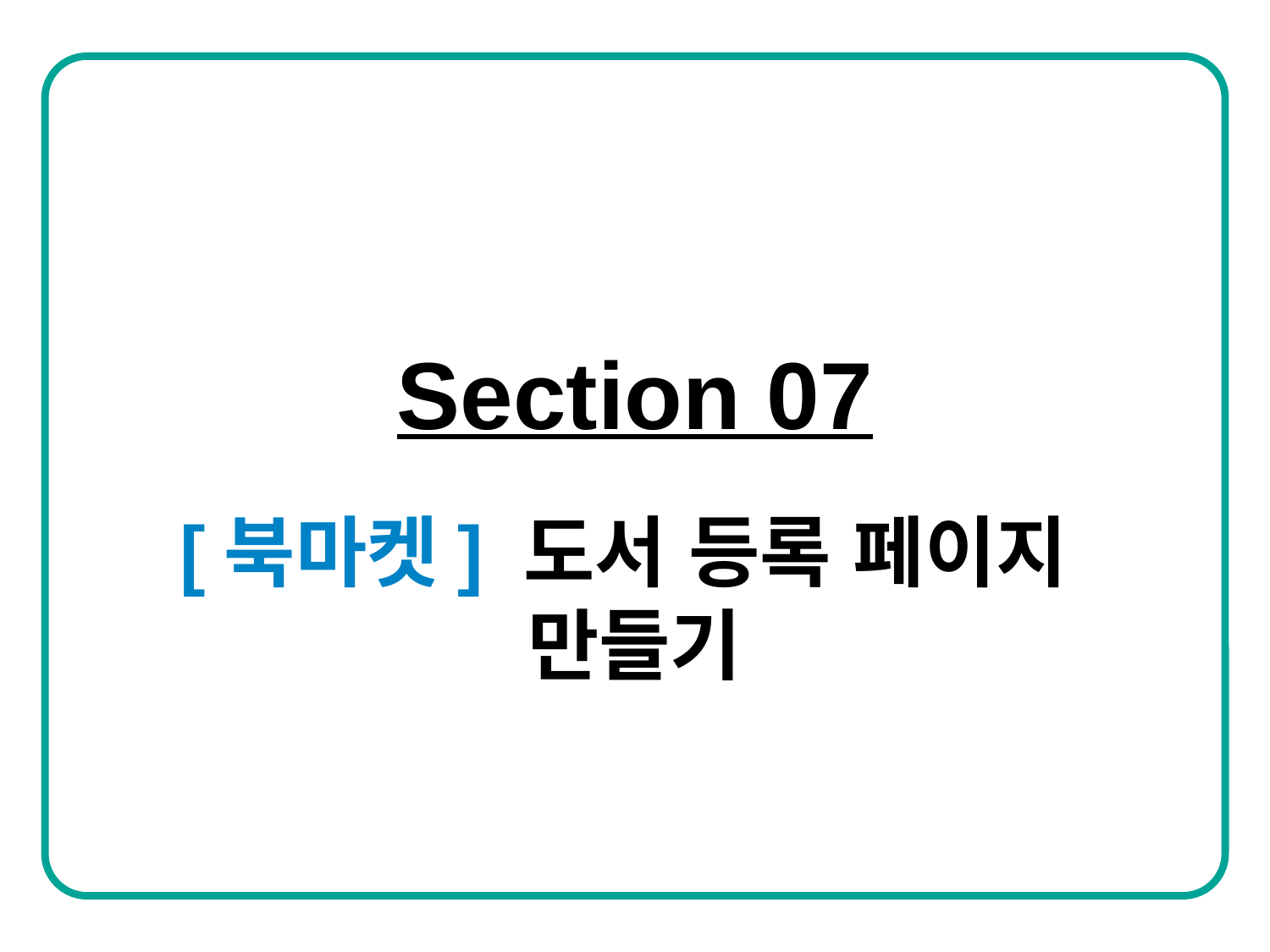

Section 07
[북마켓] 도서 등록 페이지
만들기